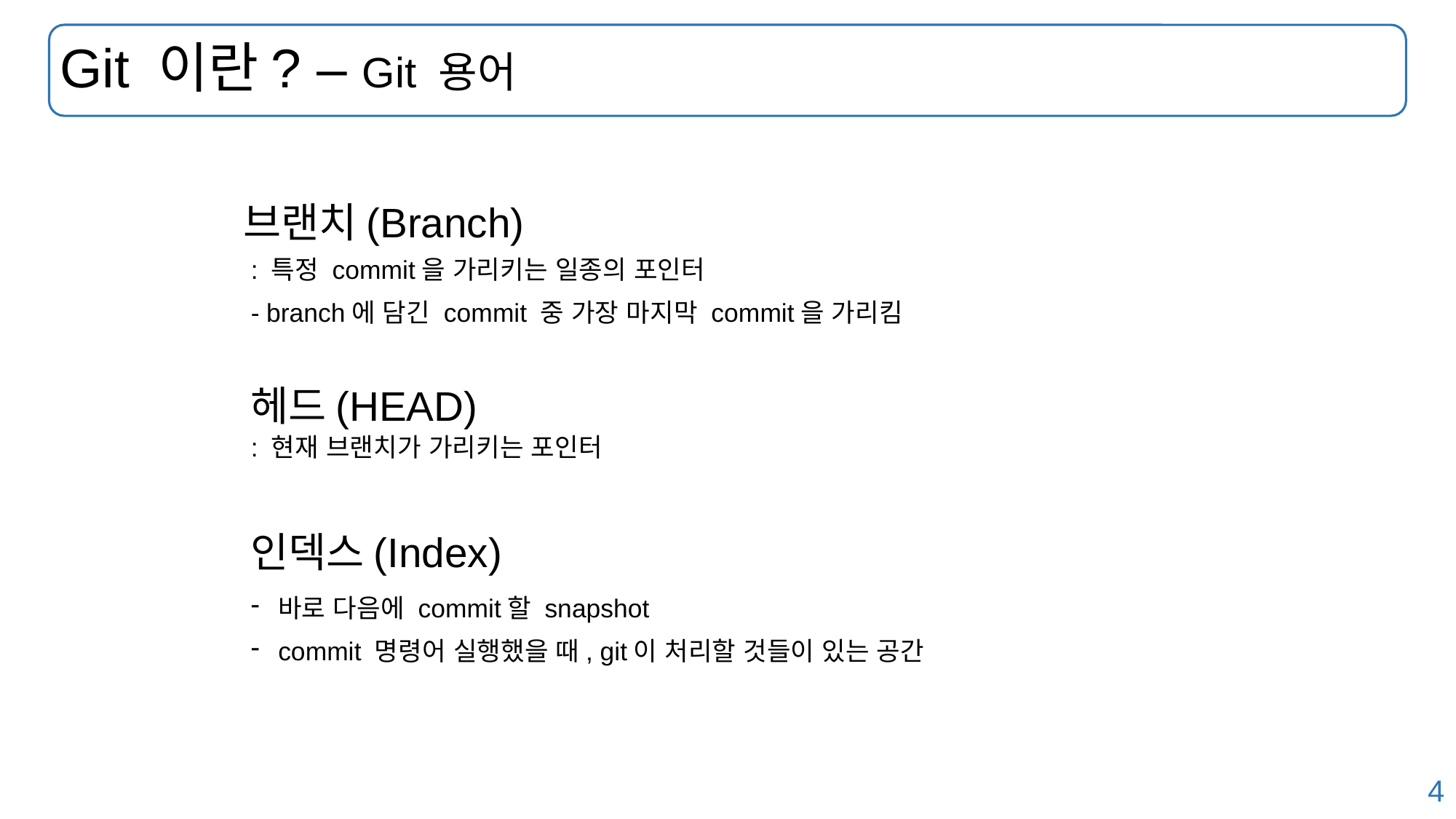

# Git 이란? – Git 용어
브랜치(Branch)
: 특정 commit을 가리키는 일종의 포인터
- branch에 담긴 commit 중 가장 마지막 commit을 가리킴
헤드(HEAD)
: 현재 브랜치가 가리키는 포인터
인덱스(Index)
바로 다음에 commit할 snapshot
commit 명령어 실행했을 때, git이 처리할 것들이 있는 공간